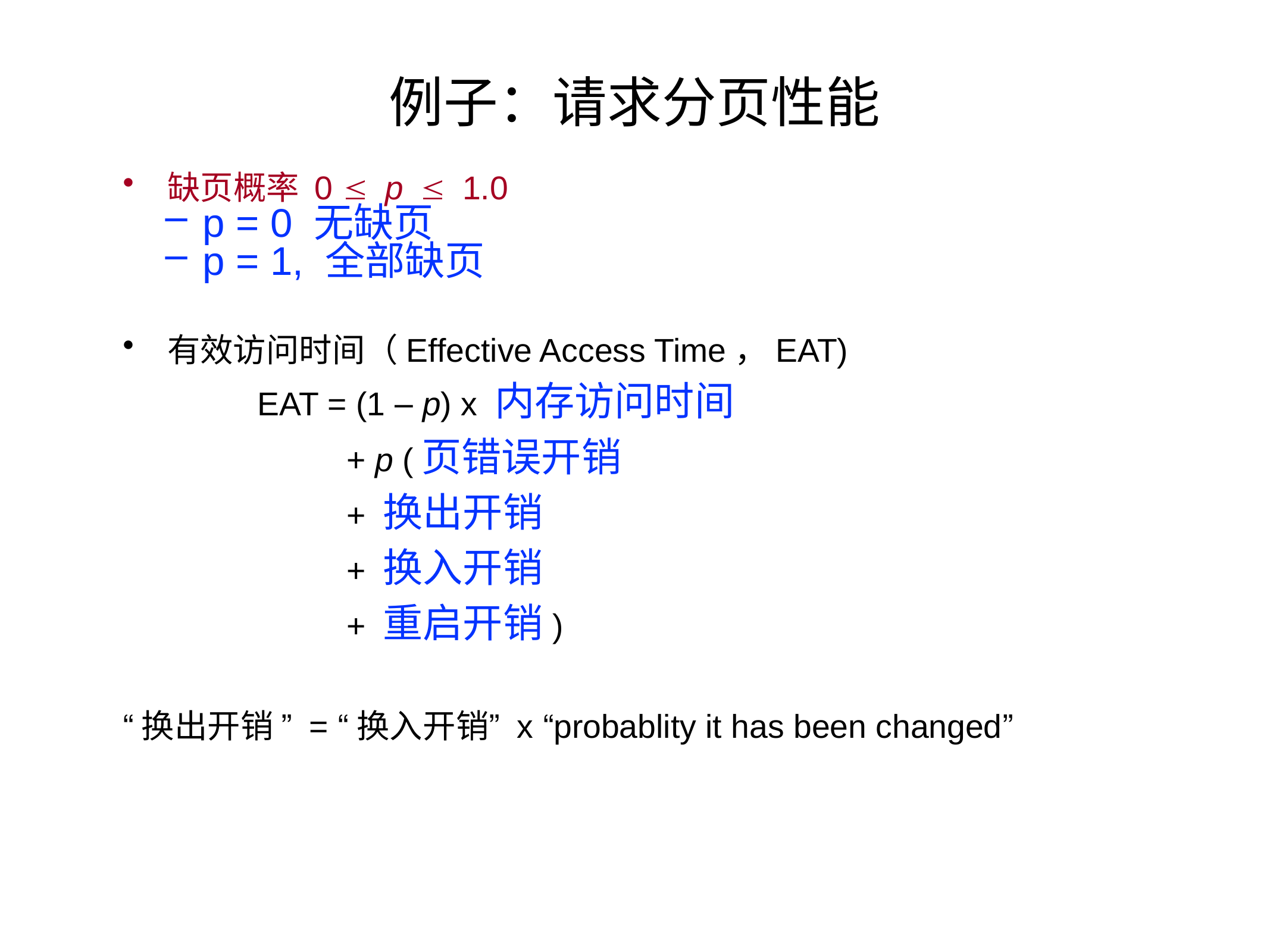

例子：请求分页性能
缺页概率 0 ≤ p ≤ 1.0
p = 0 无缺页
p = 1, 全部缺页
有效访问时间（Effective Access Time，EAT)
		EAT = (1 – p) x 内存访问时间
			+ p (页错误开销
			+ 换出开销
			+ 换入开销
			+ 重启开销)

“换出开销 ” = “换入开销” x “probablity it has been changed”